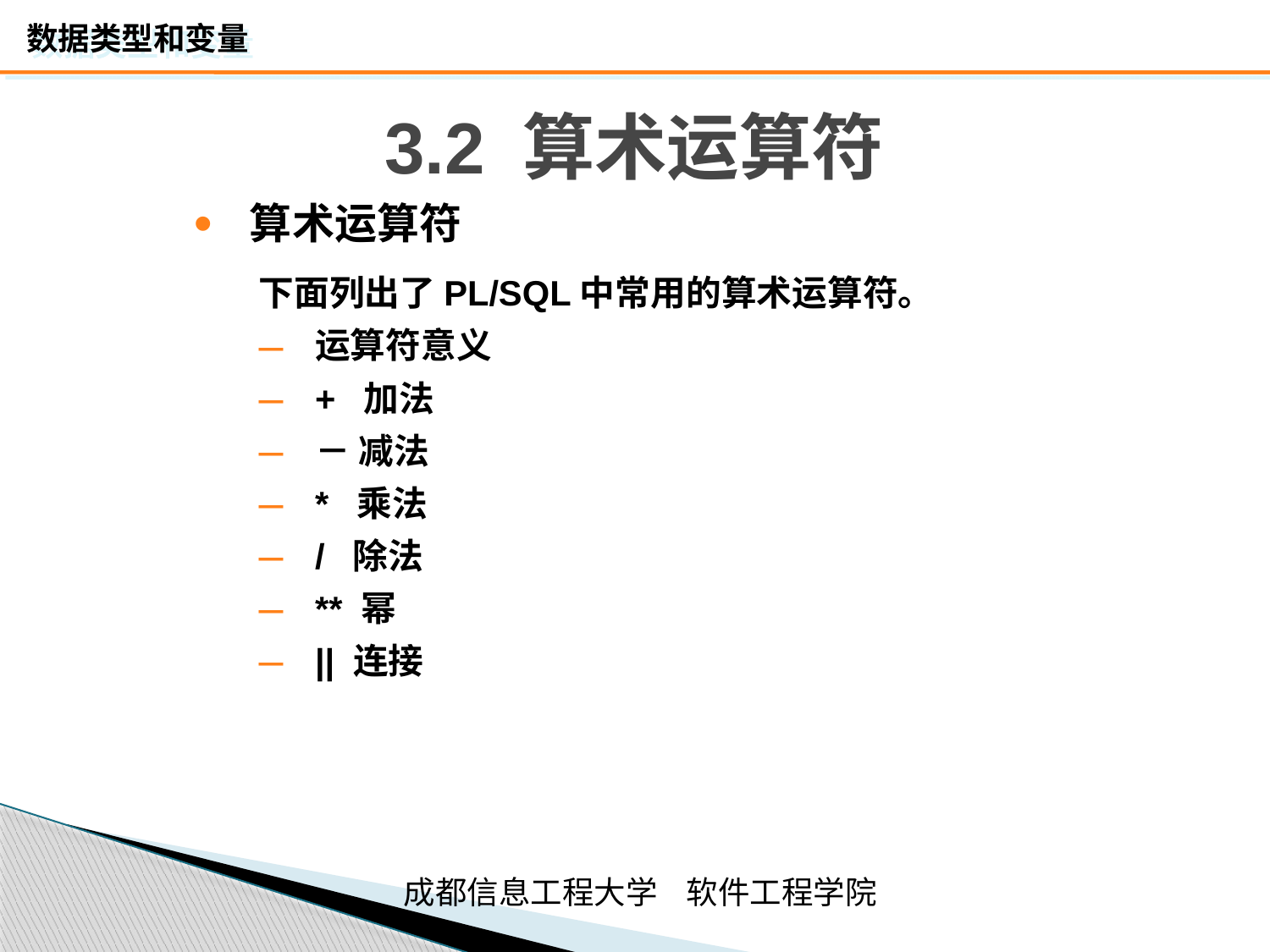

# 3.2 算术运算符
算术运算符
下面列出了PL/SQL中常用的算术运算符。
运算符意义
+  加法
－ 减法
*  乘法
/  除法
** 幂
|| 连接